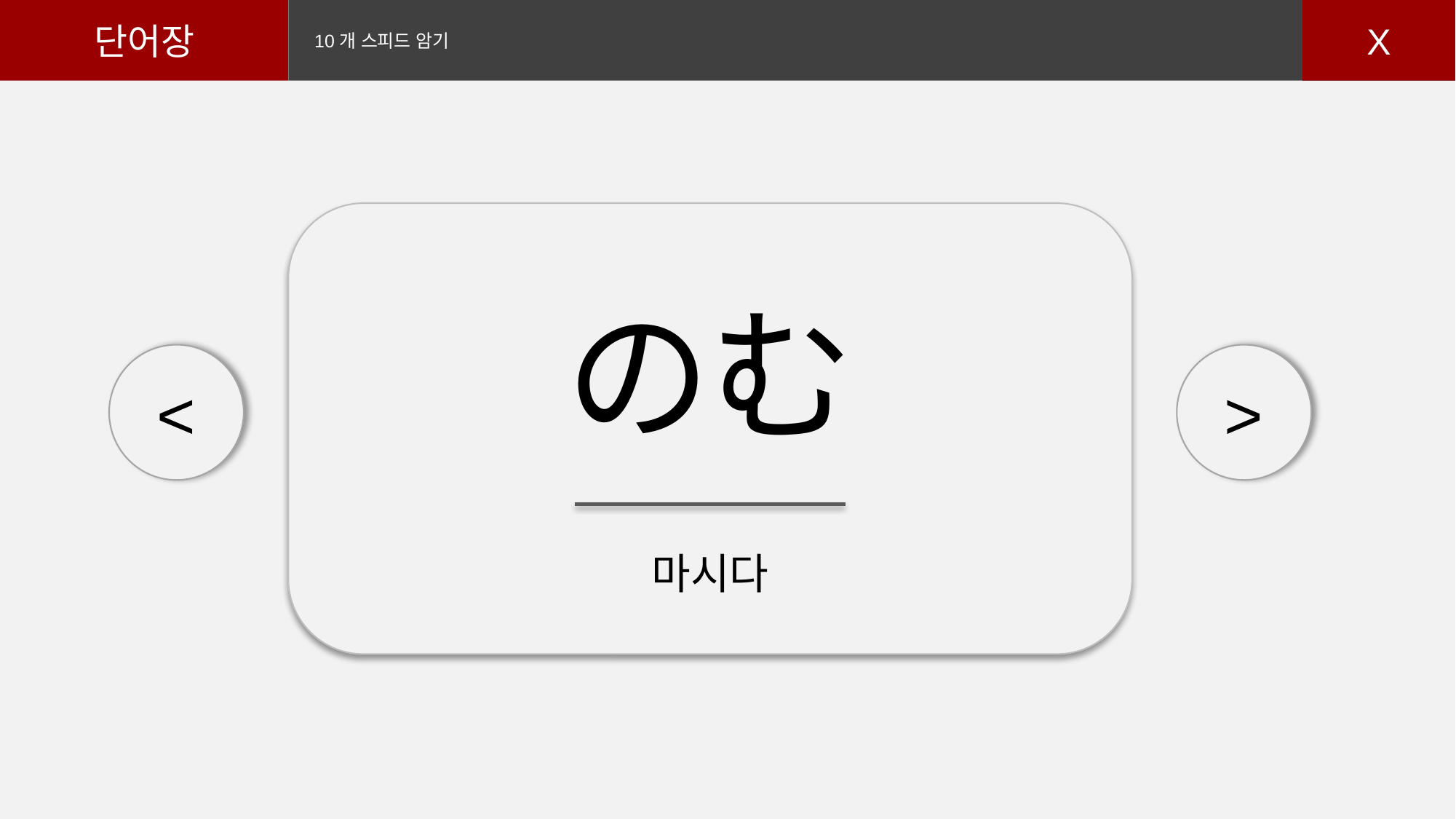

단어장
   10개 스피드 암기
X

のむ
<
>
마시다